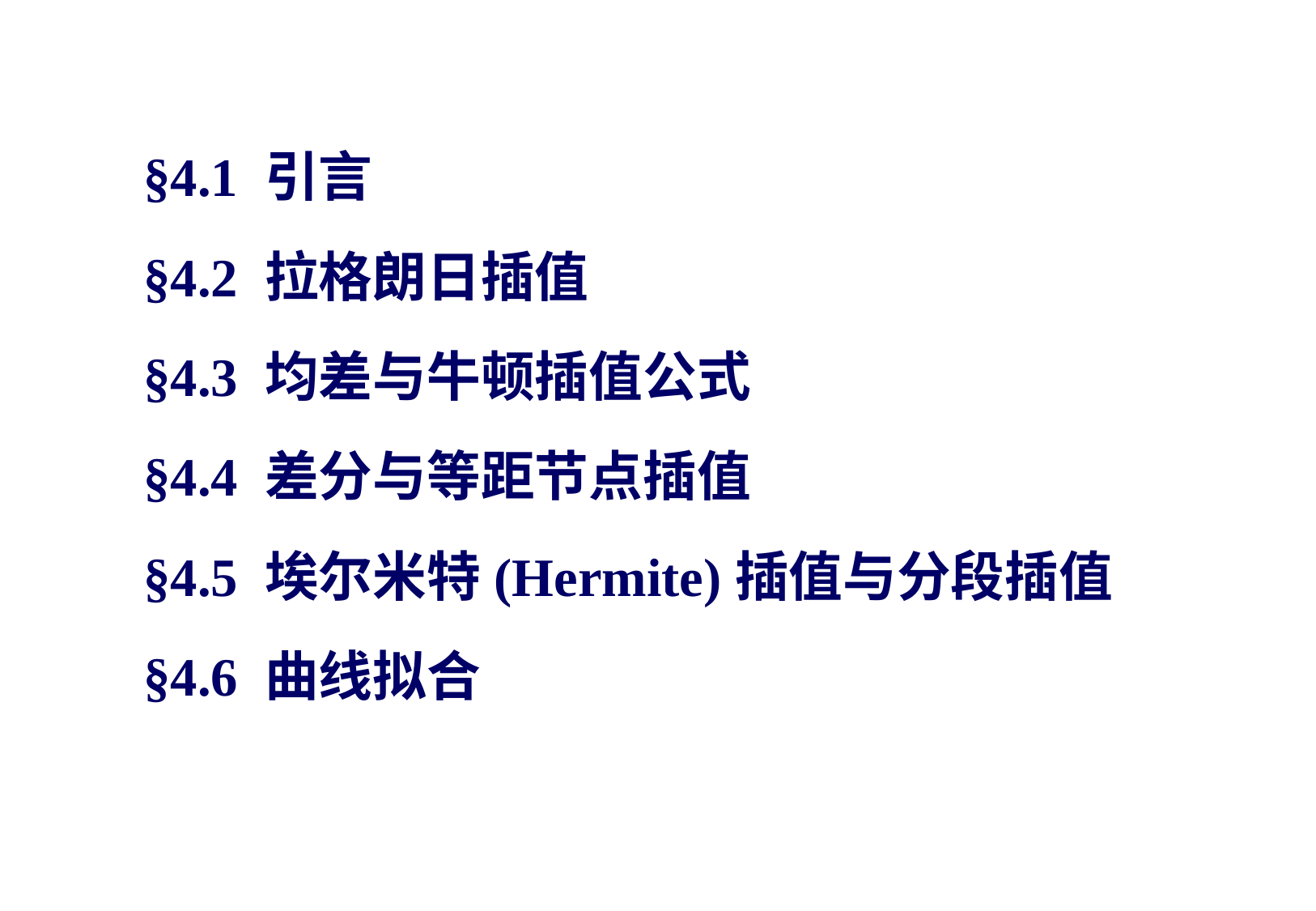

§4.1 引言
§4.2 拉格朗日插值
§4.3 均差与牛顿插值公式
§4.4 差分与等距节点插值
§4.5 埃尔米特(Hermite)插值与分段插值
§4.6 曲线拟合